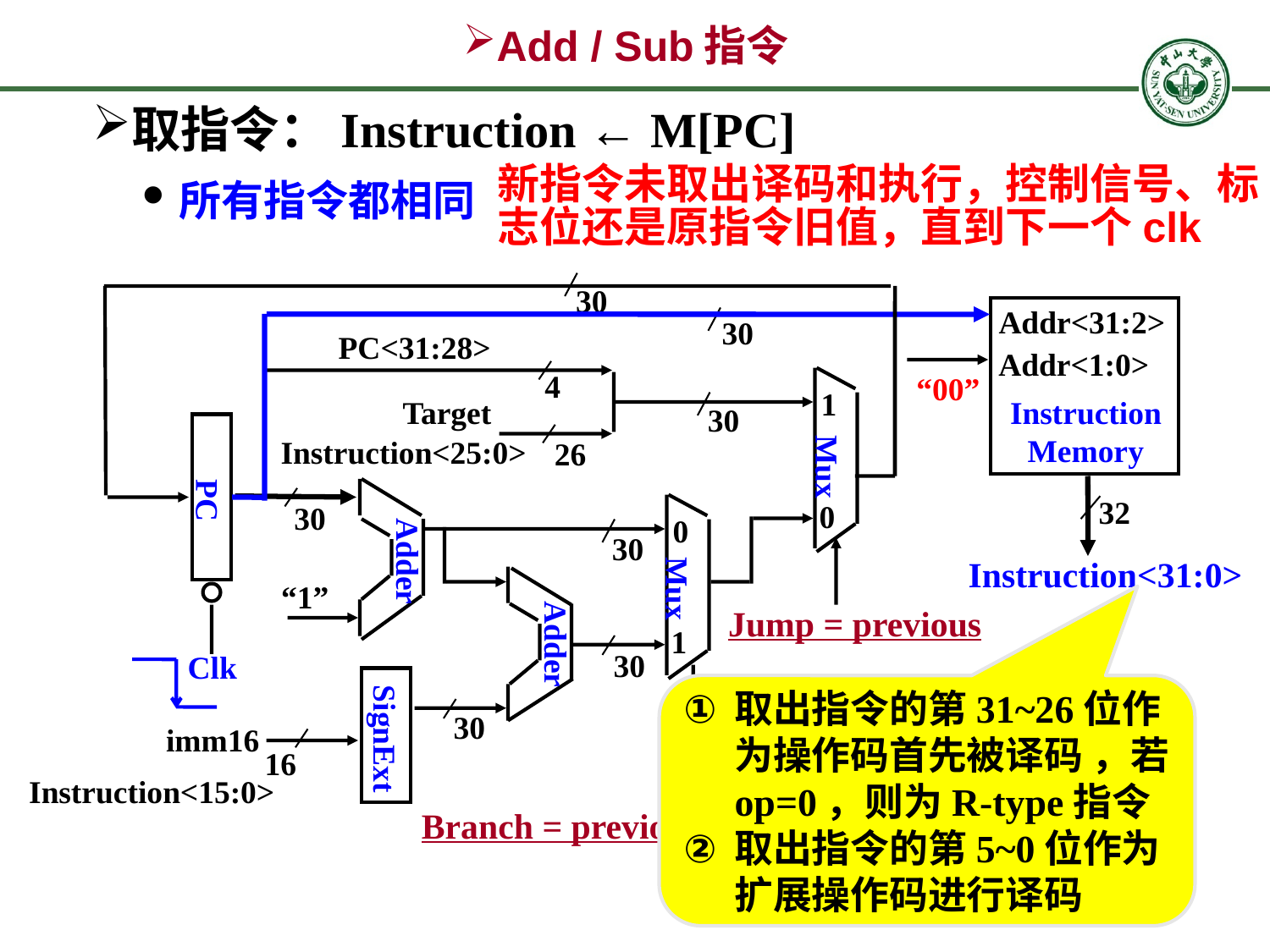

# Add / Sub指令
取指令：Instruction ← M[PC]
所有指令都相同
新指令未取出译码和执行，控制信号、标志位还是原指令旧值，直到下一个clk

30

Addr<31:2>

30

PC<31:28>
Addr<1:0>

4

“00”

1
Mux
0

Target
Instruction
Memory

30

Instruction<25:0>
26

PC

Adder
32

30

0
Mux
1

30

Instruction<31:0>

Adder
“1”

Jump = previous

30
Clk

取出指令的第31~26位作为操作码首先被译码 ，若op=0，则为R-type指令
取出指令的第5~0位作为扩展操作码进行译码

30

SignExt
imm16

16

Instruction<15:0>
Branch = previous
Zero = previous